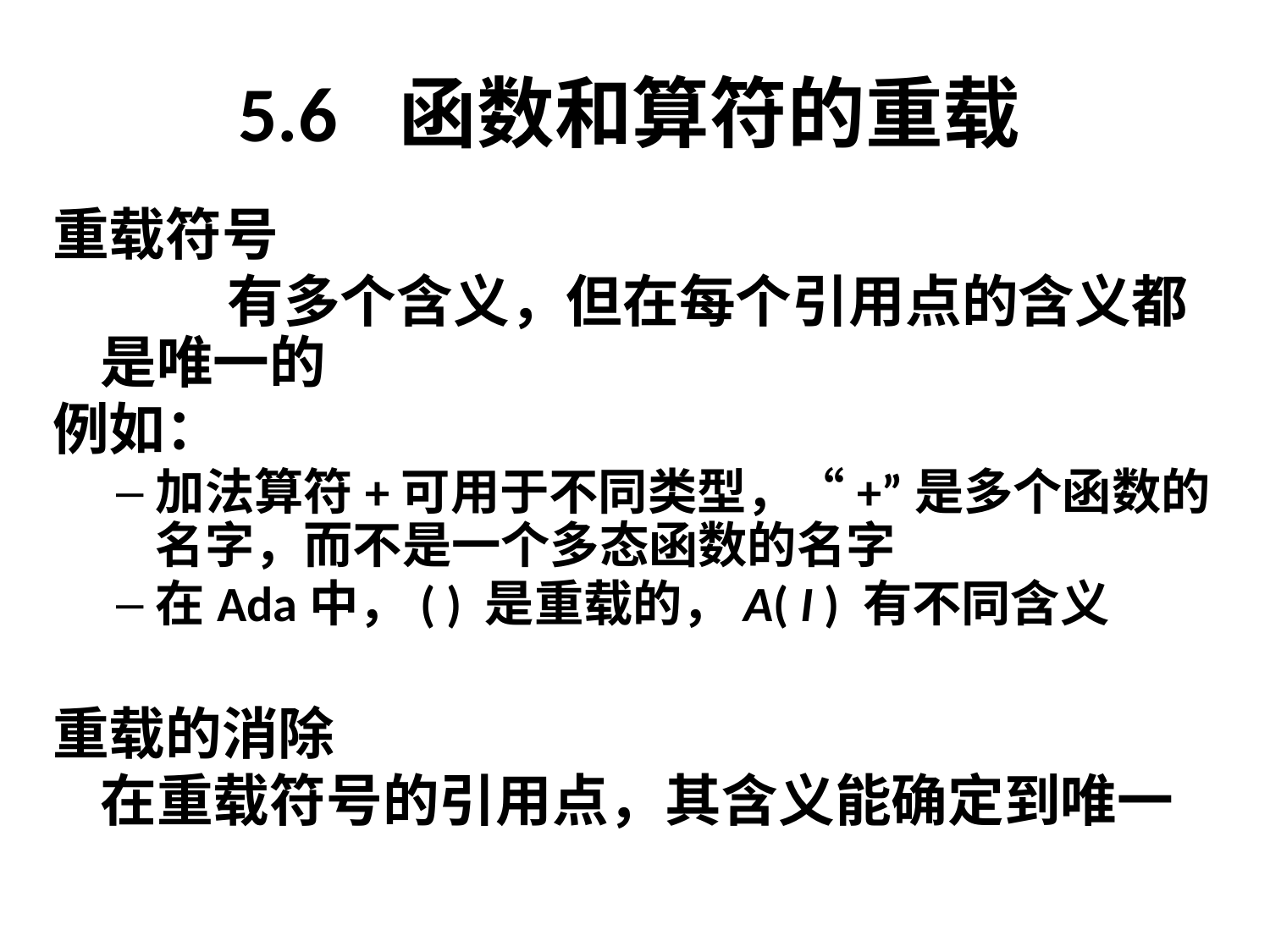

# 5.6  函数和算符的重载
重载符号
		有多个含义，但在每个引用点的含义都是唯一的
例如：
加法算符+可用于不同类型，“+”是多个函数的名字，而不是一个多态函数的名字
在Ada中，( ) 是重载的，A( I ) 有不同含义

重载的消除
	在重载符号的引用点，其含义能确定到唯一